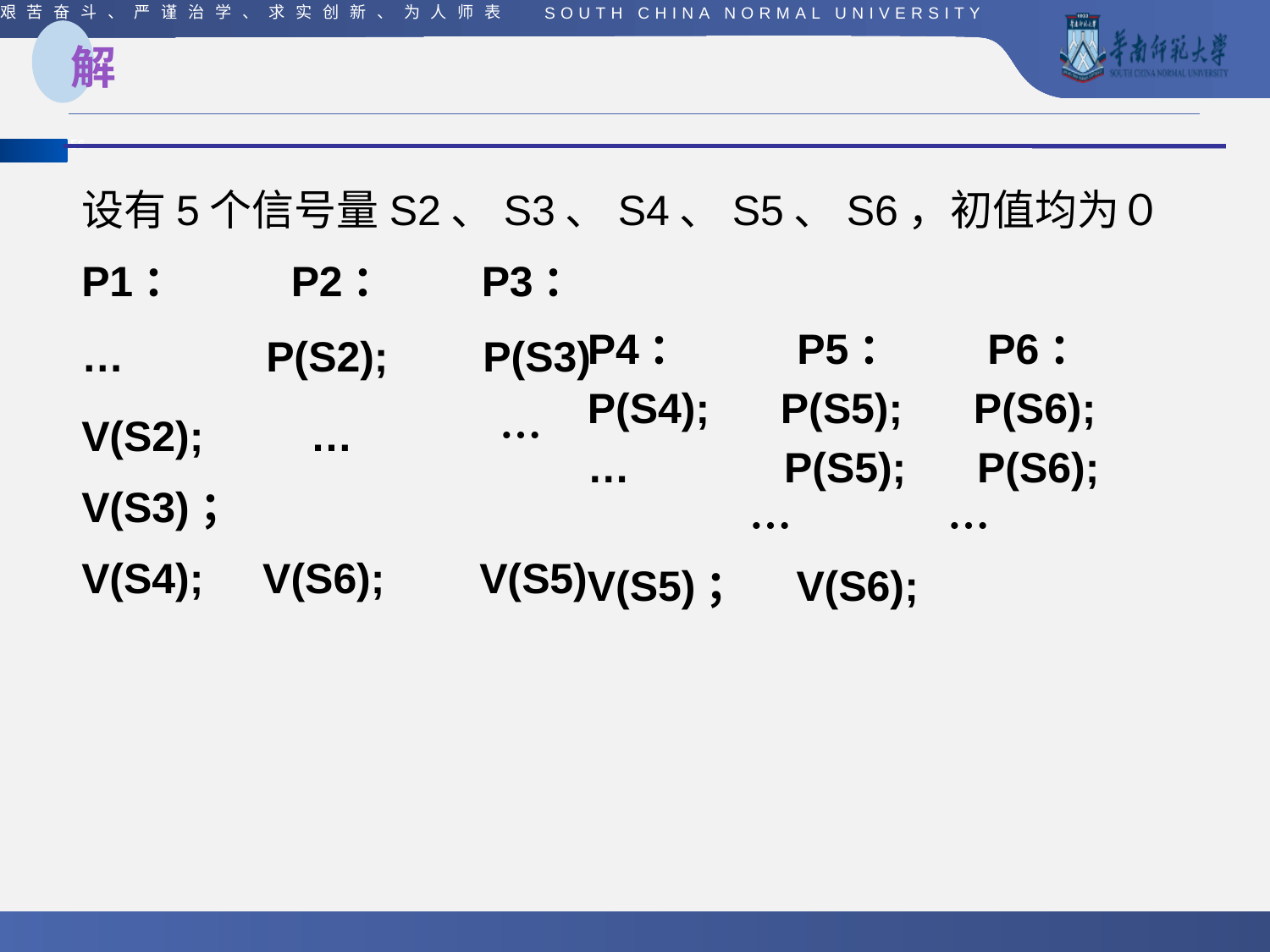

# 解
设有5个信号量S2、S3、S4、S5、S6，初值均为０
P1：          P2：        P3：
…            P(S2);        P(S3)
V(S2);         …　　　 …
V(S3)；
V(S4);     V(S6);        V(S5)

P4：          P5：        P6：
P(S4);      P(S5);      P(S6);
…             P(S5);      P(S6);
                 …　　　  …
V(S5)；    V(S6);

56